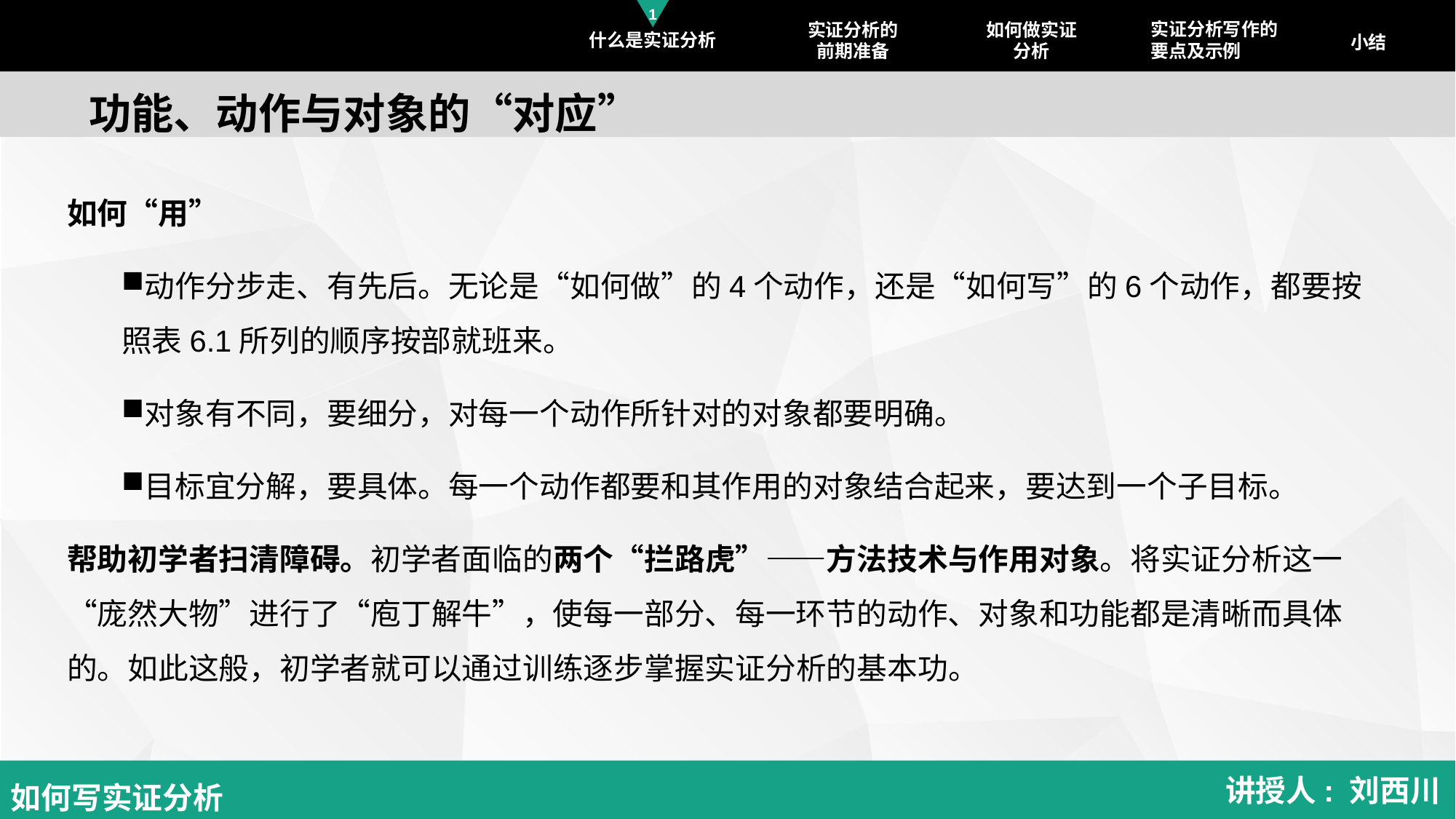

1
什么是实证分析
实证分析写作的要点及示例
如何做实证
分析
小结
实证分析的
前期准备

功能、动作与对象的“对应”
如何“用”
动作分步走、有先后。无论是“如何做”的4个动作，还是“如何写”的6个动作，都要按照表6.1所列的顺序按部就班来。
对象有不同，要细分，对每一个动作所针对的对象都要明确。
目标宜分解，要具体。每一个动作都要和其作用的对象结合起来，要达到一个子目标。
帮助初学者扫清障碍。初学者面临的两个“拦路虎”——方法技术与作用对象。将实证分析这一“庞然大物”进行了“庖丁解牛”，使每一部分、每一环节的动作、对象和功能都是清晰而具体的。如此这般，初学者就可以通过训练逐步掌握实证分析的基本功。

如何写实证分析
          讲授人: 刘西川